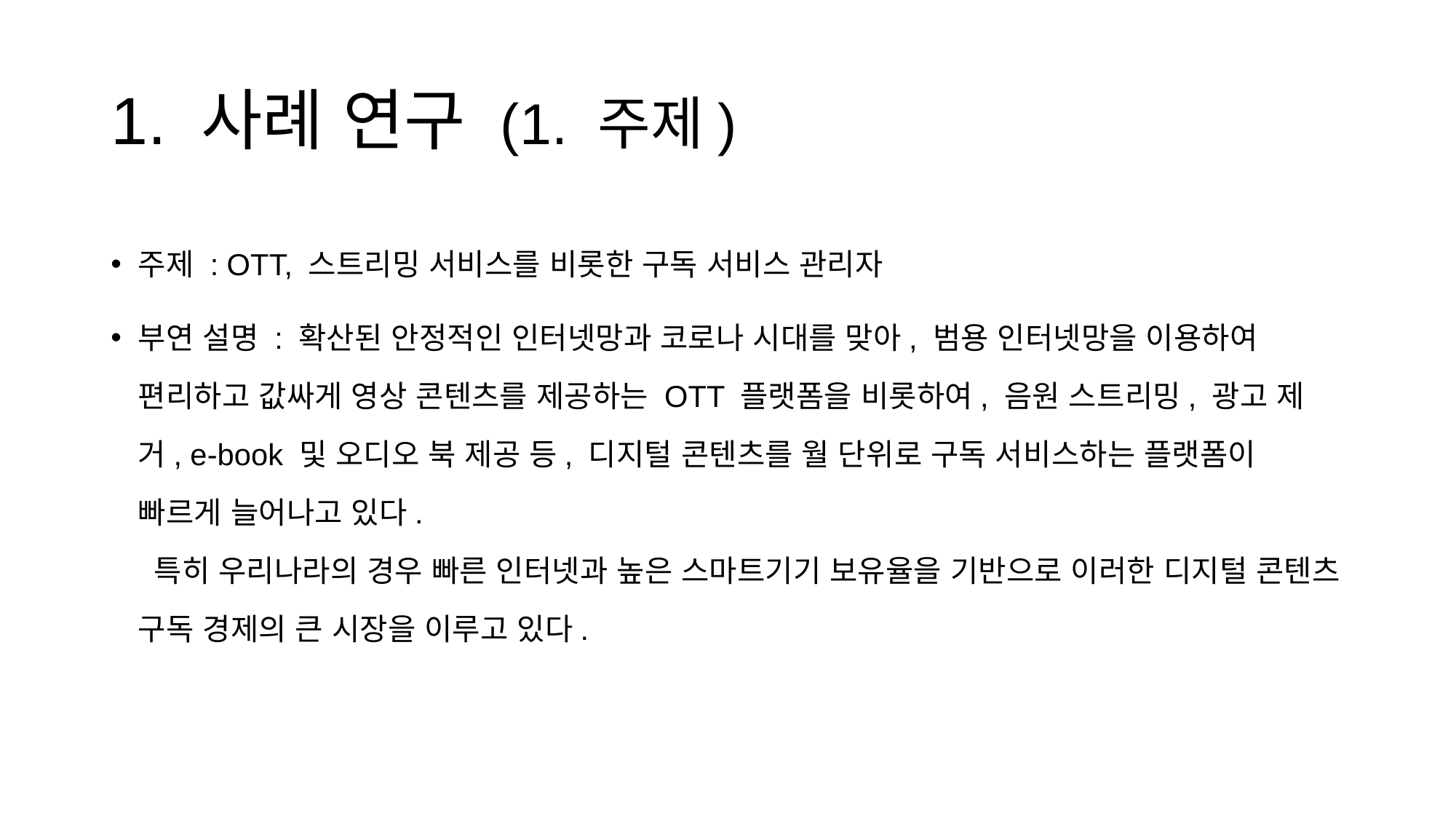

# 1. 사례 연구 (1. 주제)
주제 : OTT, 스트리밍 서비스를 비롯한 구독 서비스 관리자
부연 설명 : 확산된 안정적인 인터넷망과 코로나 시대를 맞아, 범용 인터넷망을 이용하여 편리하고 값싸게 영상 콘텐츠를 제공하는 OTT 플랫폼을 비롯하여, 음원 스트리밍, 광고 제거, e-book 및 오디오 북 제공 등, 디지털 콘텐츠를 월 단위로 구독 서비스하는 플랫폼이 빠르게 늘어나고 있다.
 특히 우리나라의 경우 빠른 인터넷과 높은 스마트기기 보유율을 기반으로 이러한 디지털 콘텐츠 구독 경제의 큰 시장을 이루고 있다.